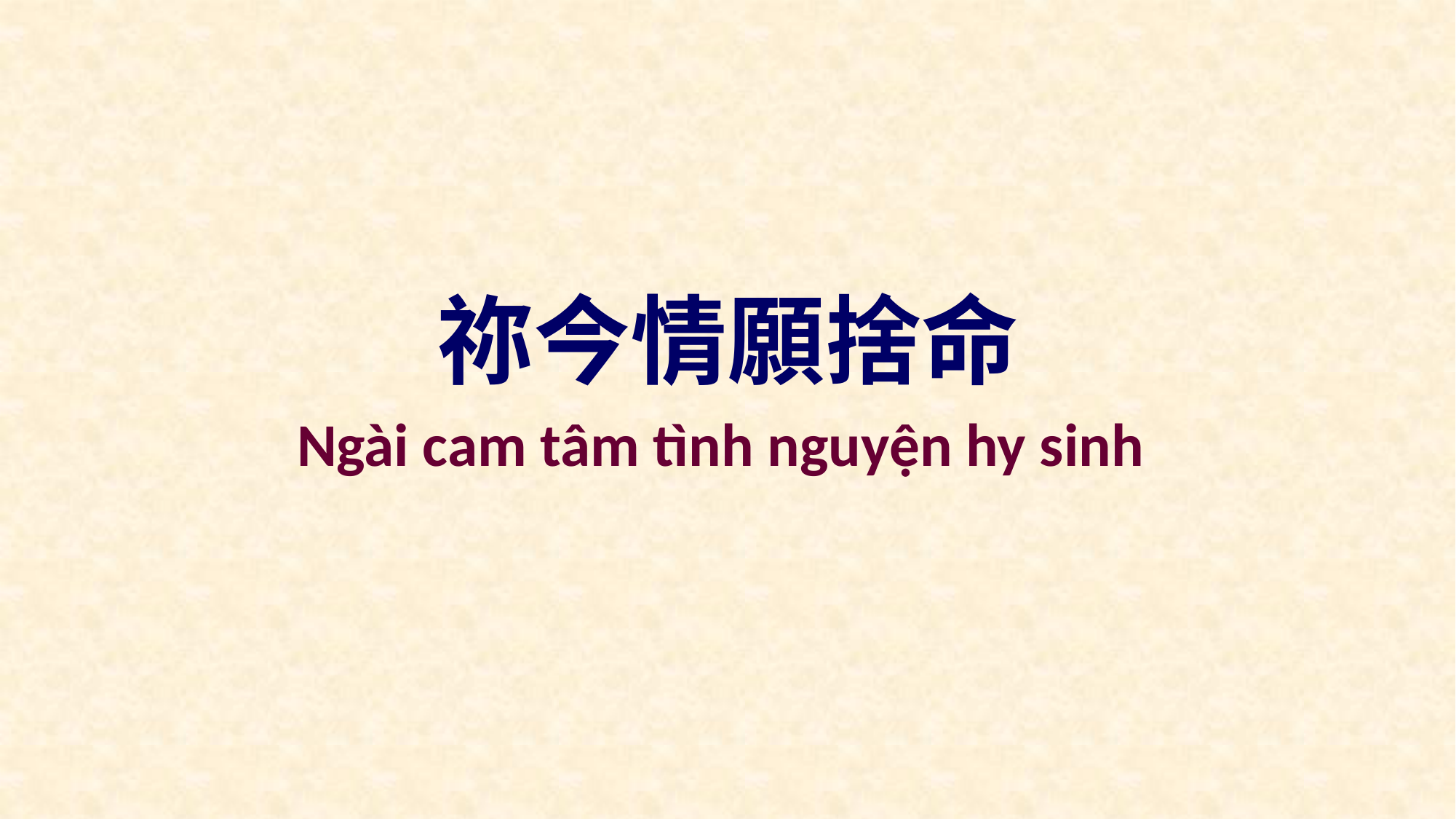

祢今情願捨命
Ngài cam tâm tình nguyện hy sinh